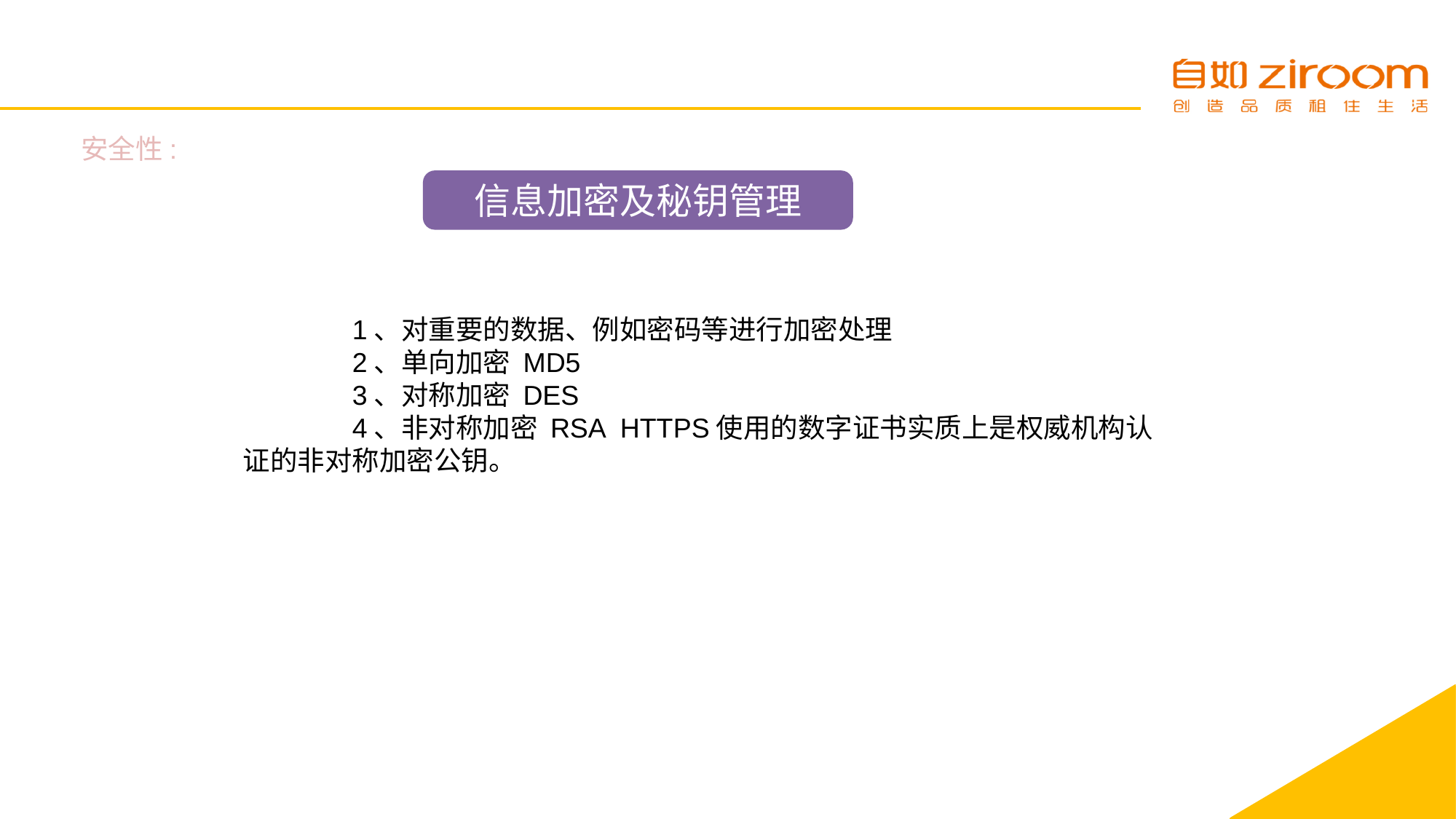

安全性:

信息加密及秘钥管理
	1、对重要的数据、例如密码等进行加密处理
	2、单向加密 MD5
	3、对称加密 DES
	4、非对称加密 RSA  HTTPS使用的数字证书实质上是权威机构认证的非对称加密公钥。